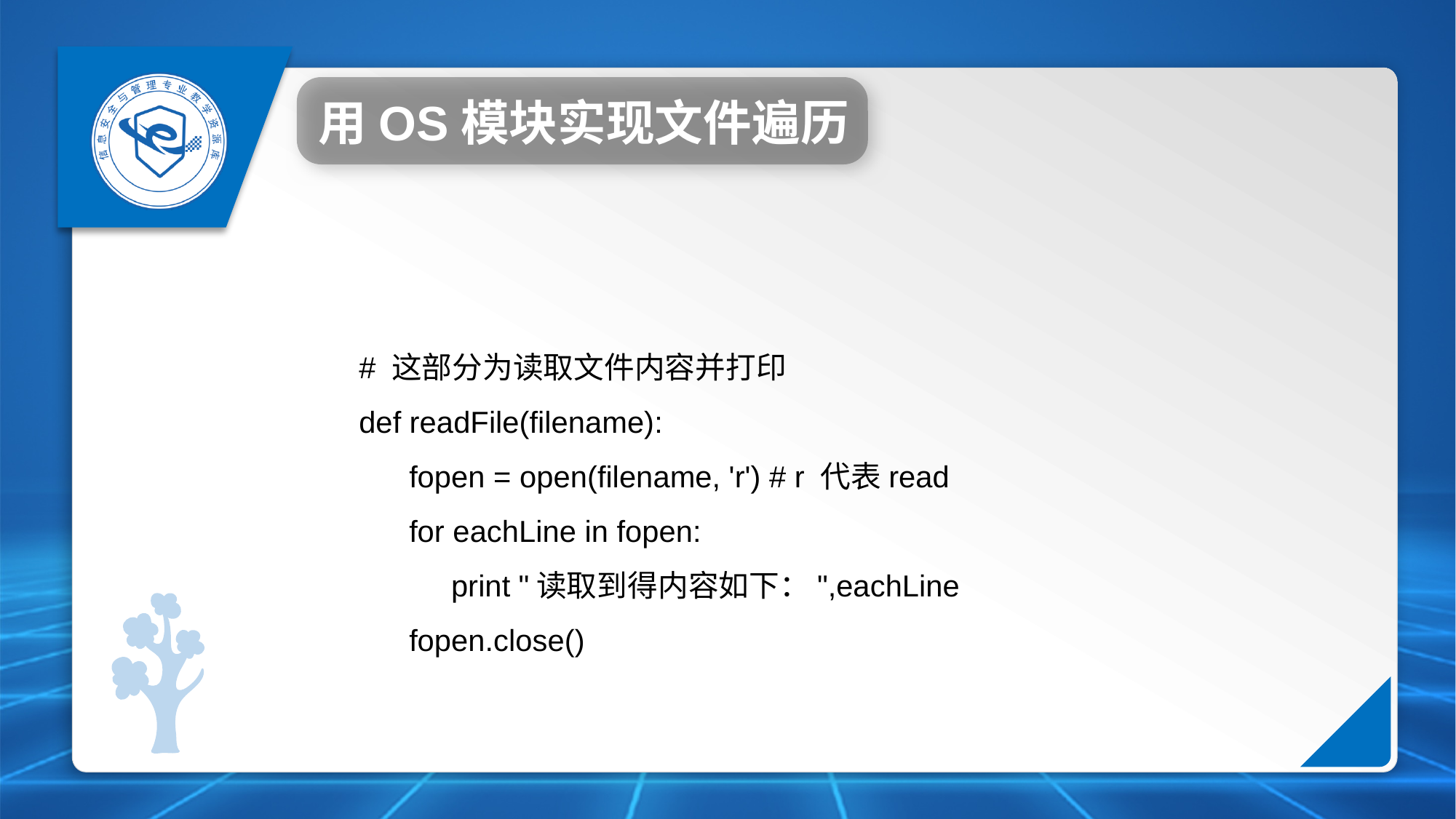

用OS模块实现文件遍历
# 这部分为读取文件内容并打印
def readFile(filename):
      fopen = open(filename, 'r') # r 代表read
      for eachLine in fopen:
           print "读取到得内容如下：",eachLine
      fopen.close()